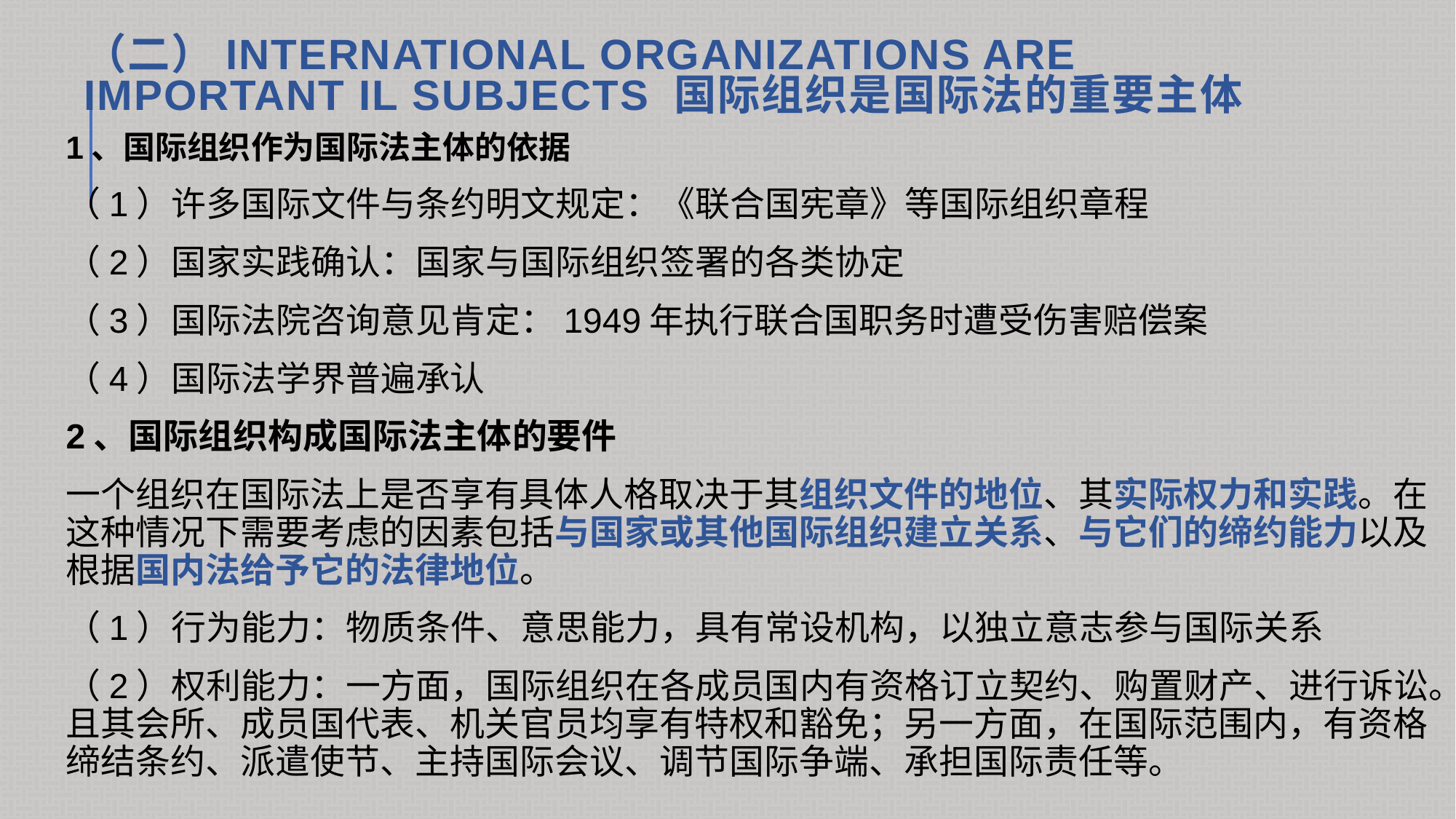

# （二）International Organizations Are Important IL Subjects 国际组织是国际法的重要主体
1、国际组织作为国际法主体的依据
（1）许多国际文件与条约明文规定：《联合国宪章》等国际组织章程
（2）国家实践确认：国家与国际组织签署的各类协定
（3）国际法院咨询意见肯定：1949年执行联合国职务时遭受伤害赔偿案
（4）国际法学界普遍承认
2、国际组织构成国际法主体的要件
一个组织在国际法上是否享有具体人格取决于其组织文件的地位、其实际权力和实践。在这种情况下需要考虑的因素包括与国家或其他国际组织建立关系、与它们的缔约能力以及根据国内法给予它的法律地位。
（1）行为能力：物质条件、意思能力，具有常设机构，以独立意志参与国际关系
（2）权利能力：一方面，国际组织在各成员国内有资格订立契约、购置财产、进行诉讼。且其会所、成员国代表、机关官员均享有特权和豁免；另一方面，在国际范围内，有资格缔结条约、派遣使节、主持国际会议、调节国际争端、承担国际责任等。